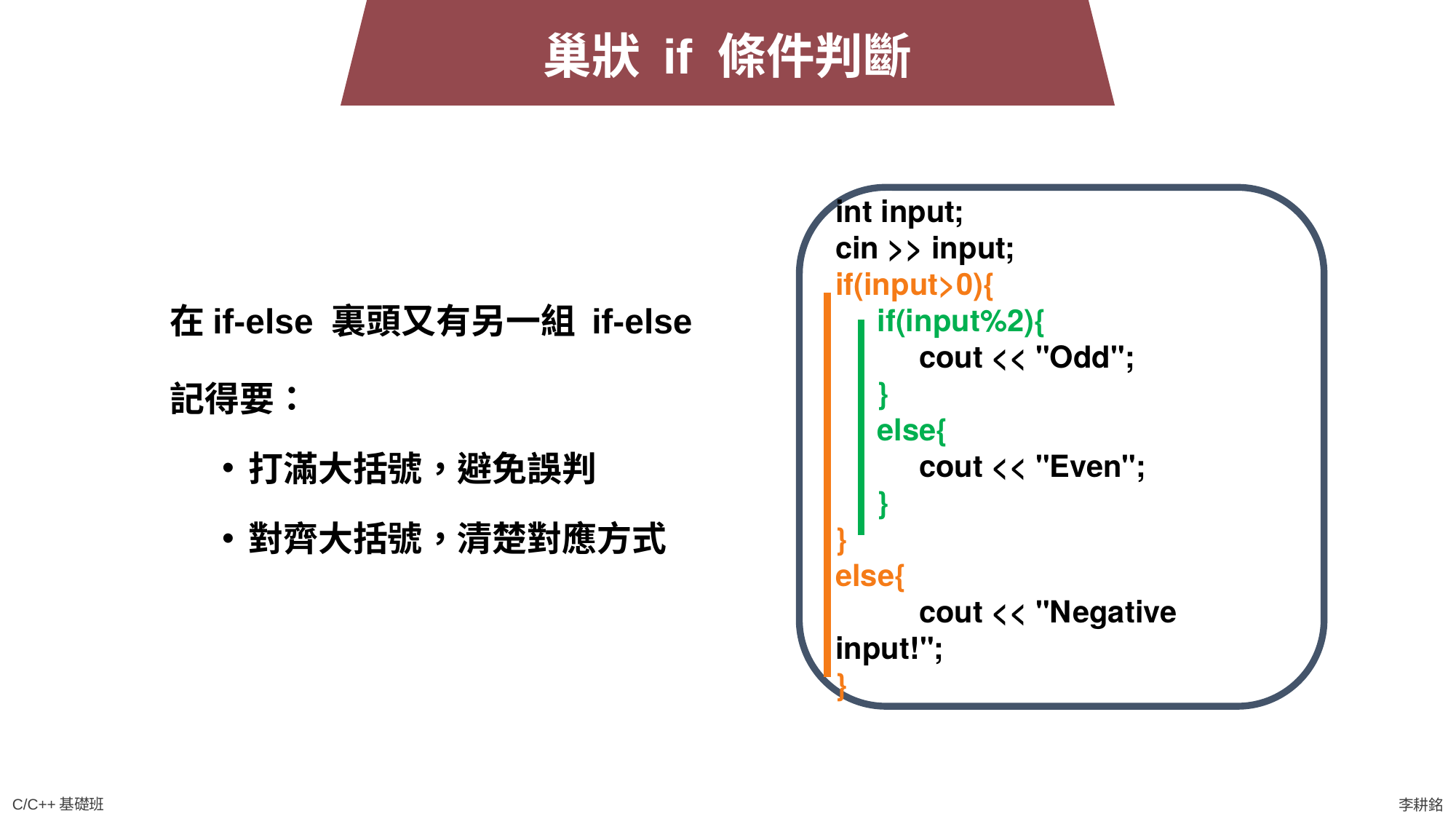

巢狀 if 條件判斷
int input;
cin >> input;
if(input>0){
     if(input%2){
          cout << "Odd";
     }
     else{
          cout << "Even";
     }
}
else{
          cout << "Negative input!";
}
在if-else 裏頭又有另一組 if-else
記得要：
打滿大括號，避免誤判
對齊大括號，清楚對應方式
C/C++基礎班
李耕銘